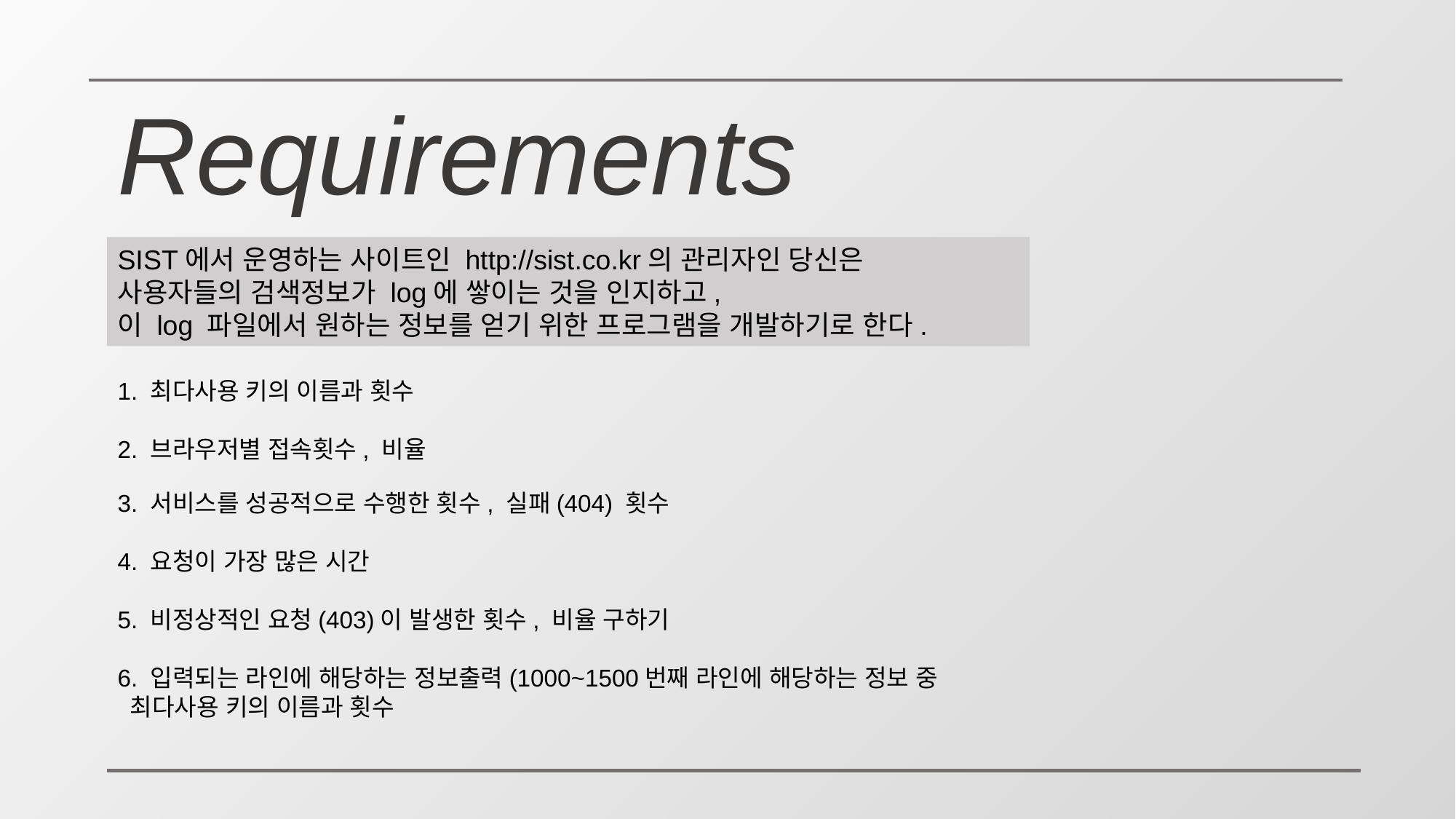

Requirements
SIST에서 운영하는 사이트인 http://sist.co.kr의 관리자인 당신은
사용자들의 검색정보가 log에 쌓이는 것을 인지하고,
이 log 파일에서 원하는 정보를 얻기 위한 프로그램을 개발하기로 한다.
1. 최다사용 키의 이름과 횟수

2. 브라우저별 접속횟수, 비율

3. 서비스를 성공적으로 수행한 횟수, 실패(404) 횟수

4. 요청이 가장 많은 시간

5. 비정상적인 요청(403)이 발생한 횟수, 비율 구하기

6. 입력되는 라인에 해당하는 정보출력(1000~1500번째 라인에 해당하는 정보 중
 최다사용 키의 이름과 횟수